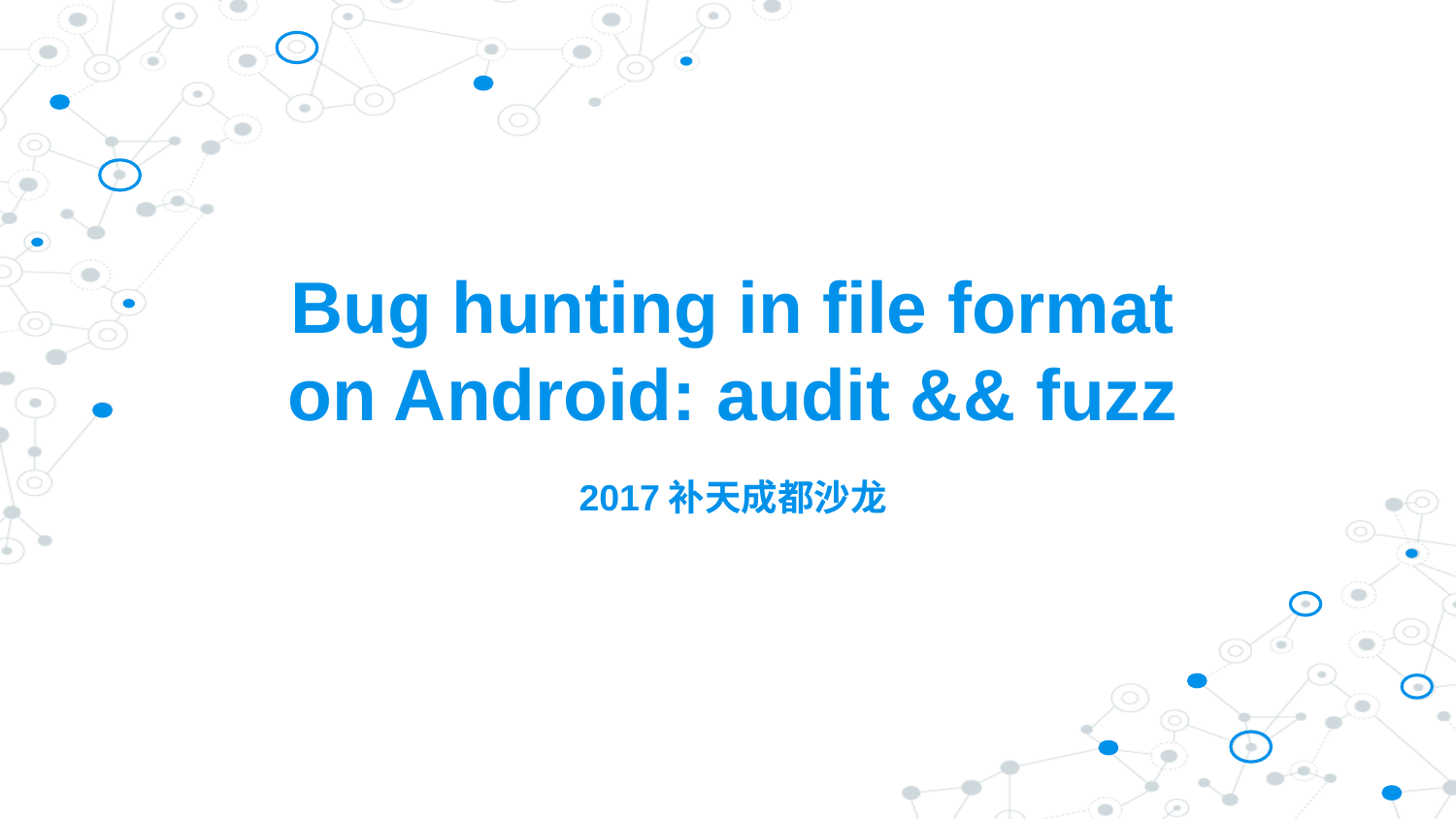

# Bug hunting in file format on Android: audit && fuzz
2017补天成都沙龙